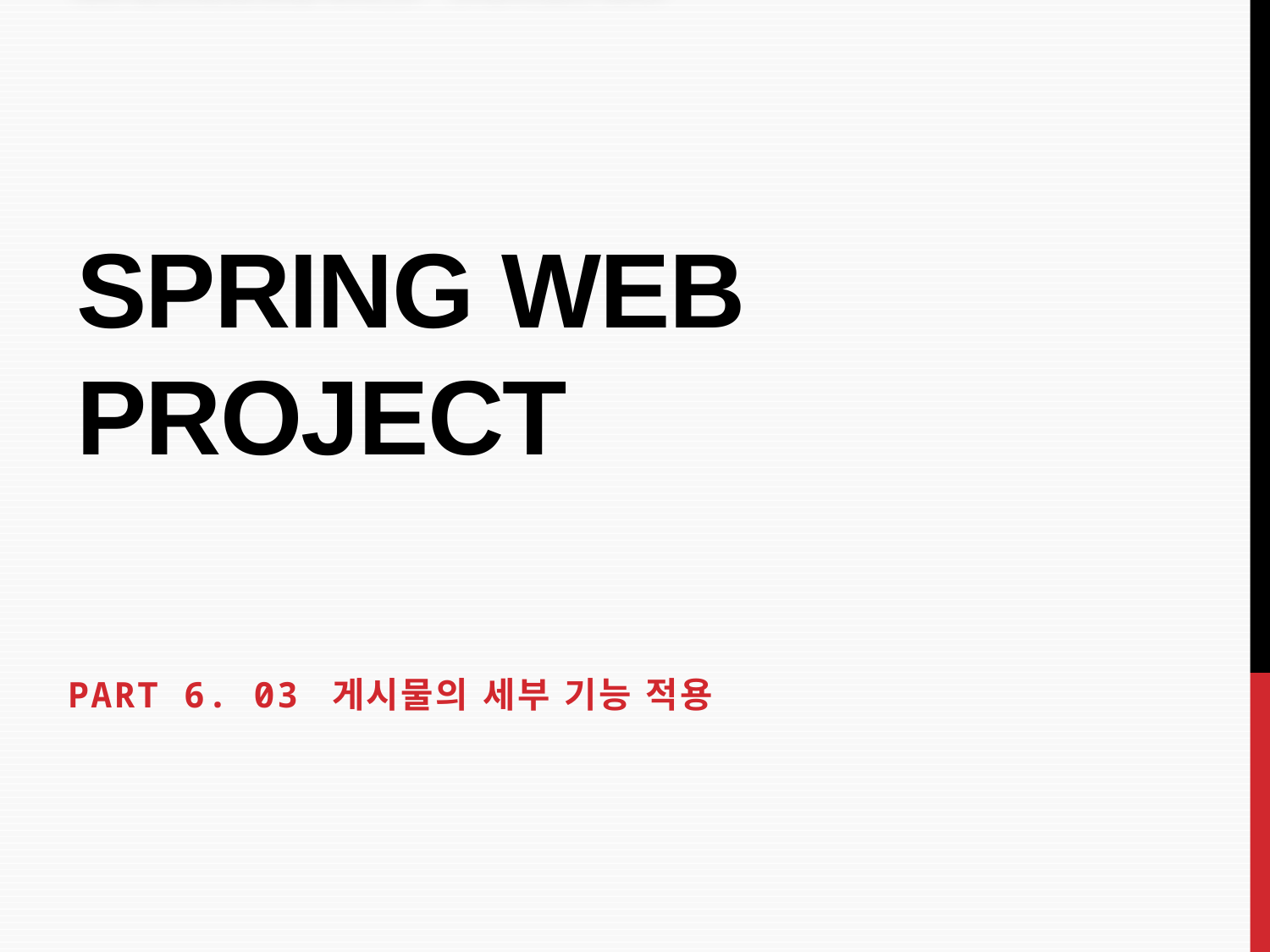

# Spring Web Project
PART 6. 03 게시물의 세부 기능 적용